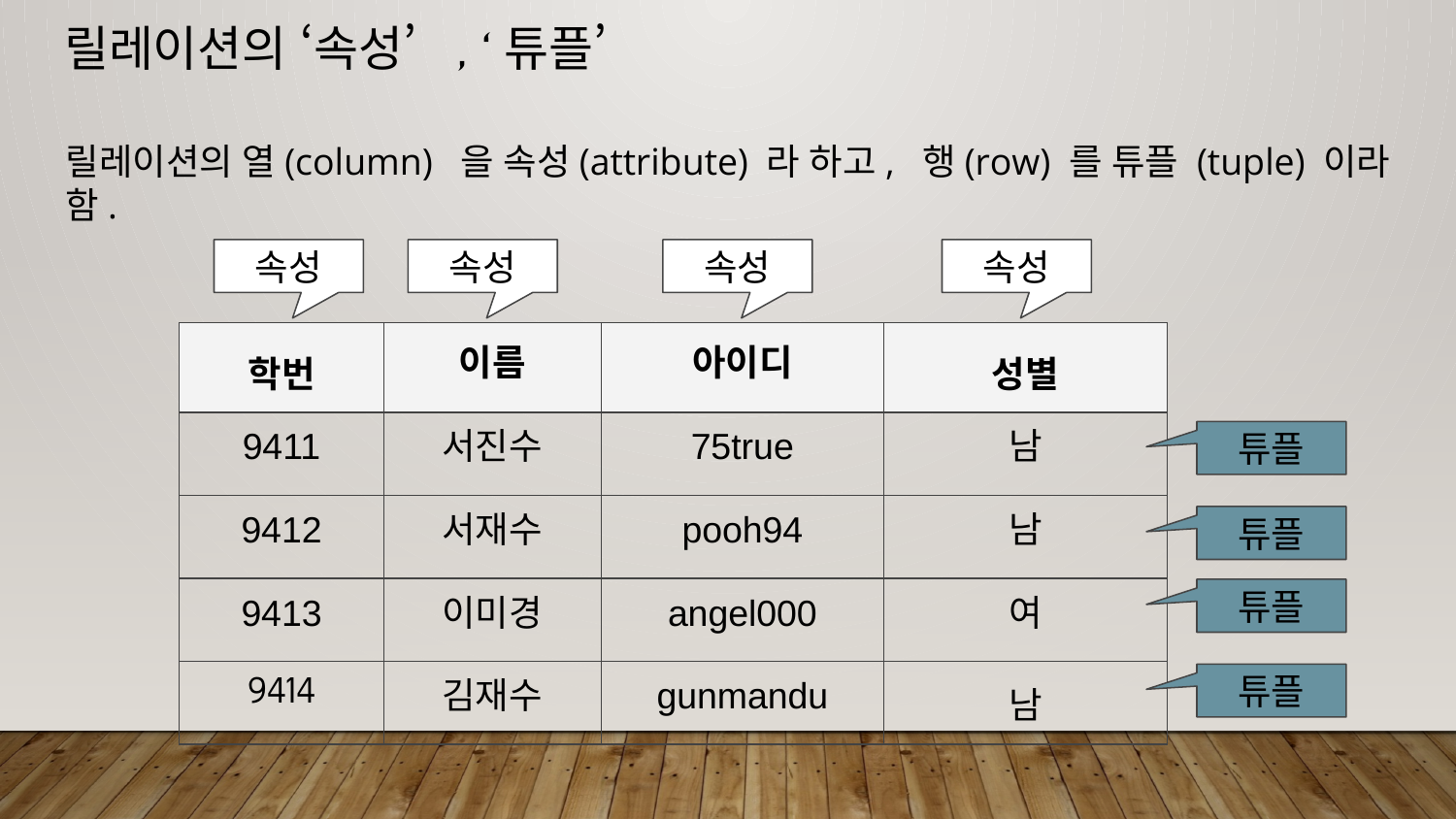

# 릴레이션의 ‘속성’  , ‘튜플’
릴레이션의 열(column)  을 속성(attribute) 라 하고,  행(row) 를 튜플 (tuple) 이라 함.
속성
속성
속성
속성
| 학번 | 이름 | 아이디 | 성별 |
| --- | --- | --- | --- |
| 9411 | 서진수 | 75true | 남 |
| 9412 | 서재수 | pooh94 | 남 |
| 9413 | 이미경 | angel000 | 여 |
| 9414 | 김재수 | gunmandu | 남 |
튜플
튜플
튜플
튜플